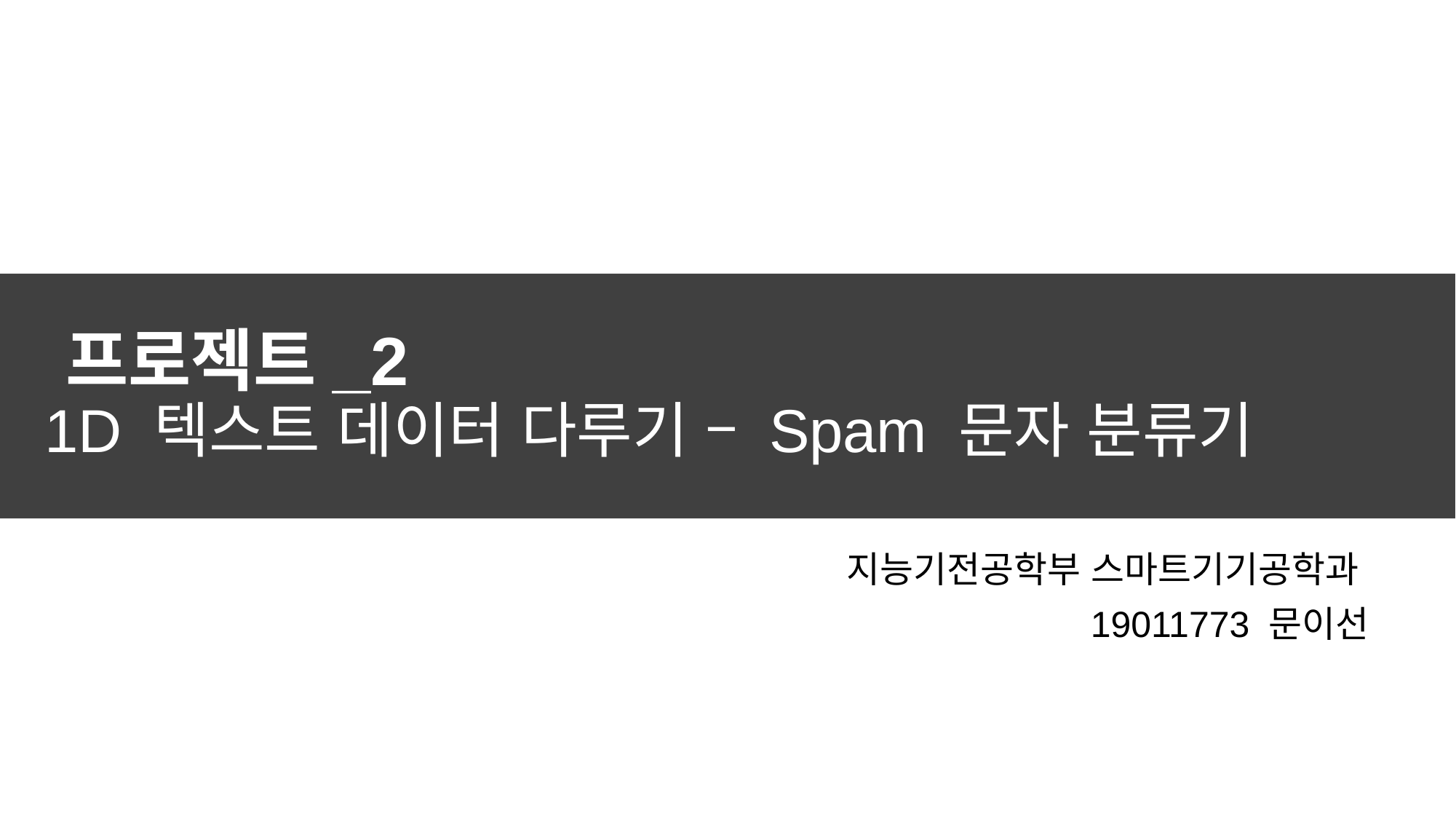

# 프로젝트_2 1D 텍스트 데이터 다루기 – Spam 문자 분류기
지능기전공학부 스마트기기공학과
19011773 문이선